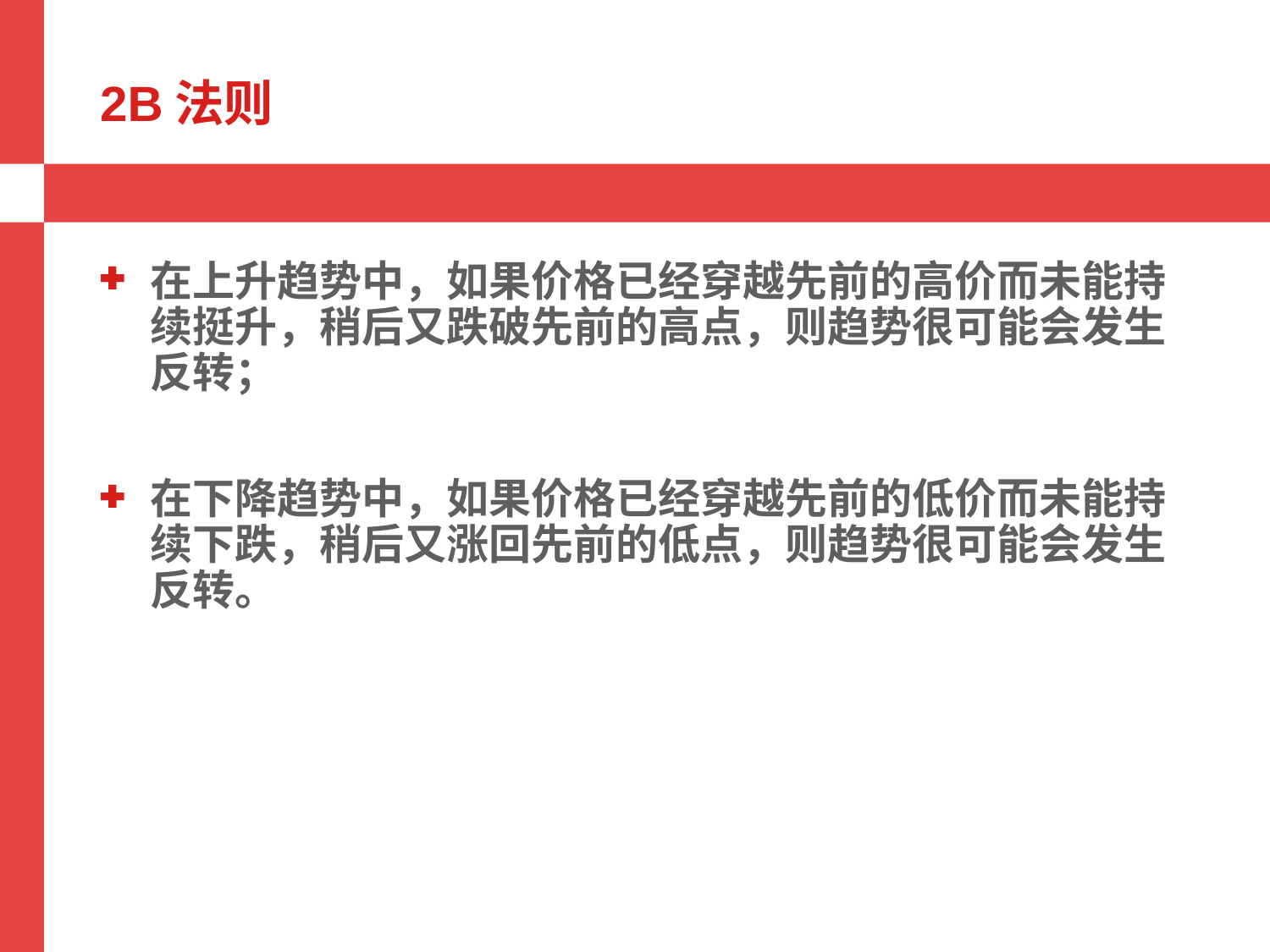

# 2B法则
在上升趋势中，如果价格已经穿越先前的高价而未能持续挺升，稍后又跌破先前的高点，则趋势很可能会发生反转；

在下降趋势中，如果价格已经穿越先前的低价而未能持续下跌，稍后又涨回先前的低点，则趋势很可能会发生反转。